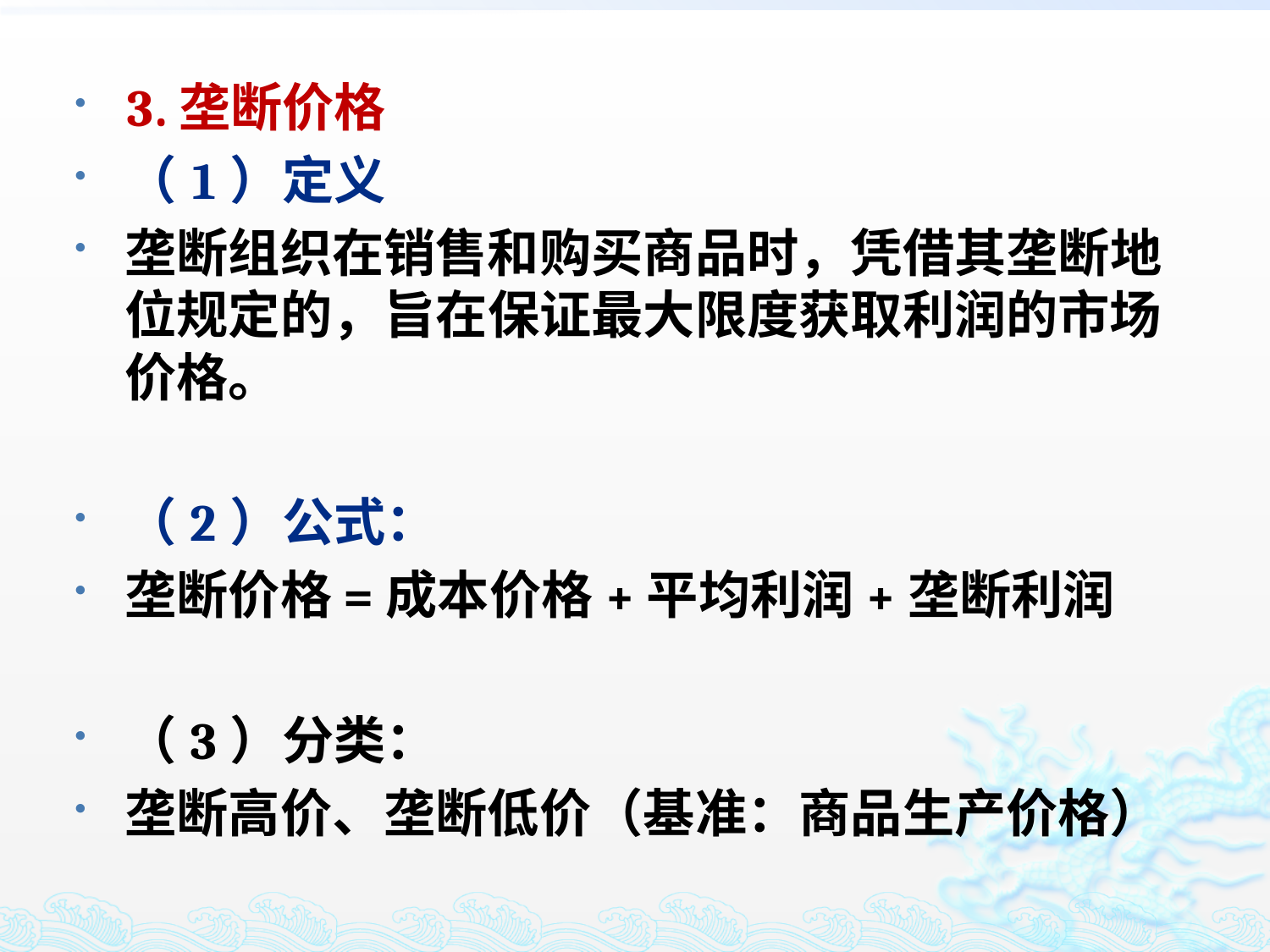

3.垄断价格
（1）定义
垄断组织在销售和购买商品时，凭借其垄断地位规定的，旨在保证最大限度获取利润的市场价格。

（2）公式：
垄断价格=成本价格+平均利润+垄断利润

（3）分类：
垄断高价、垄断低价（基准：商品生产价格）